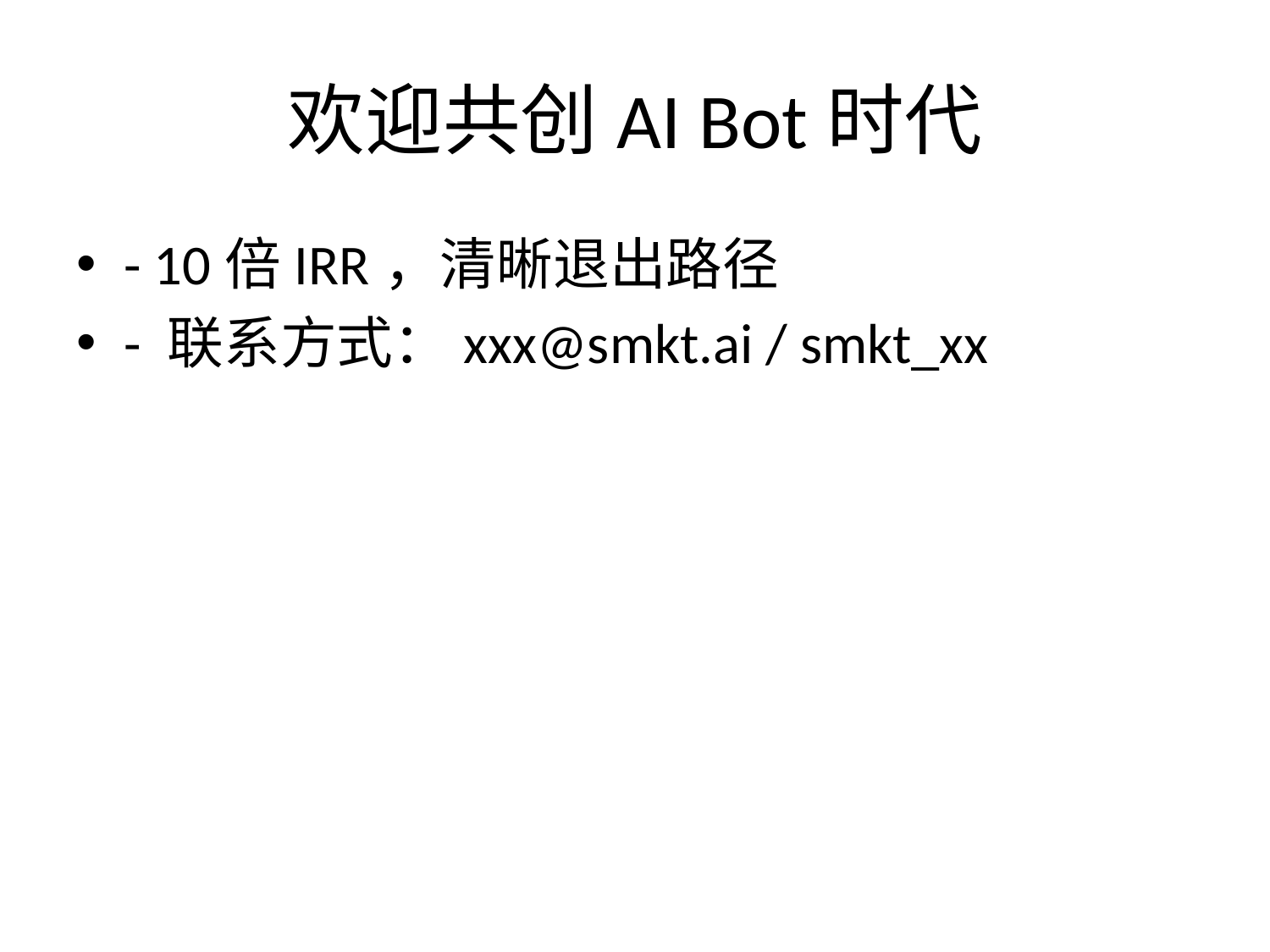

# 欢迎共创AI Bot时代
- 10倍IRR，清晰退出路径
- 联系方式：xxx@smkt.ai / smkt_xx